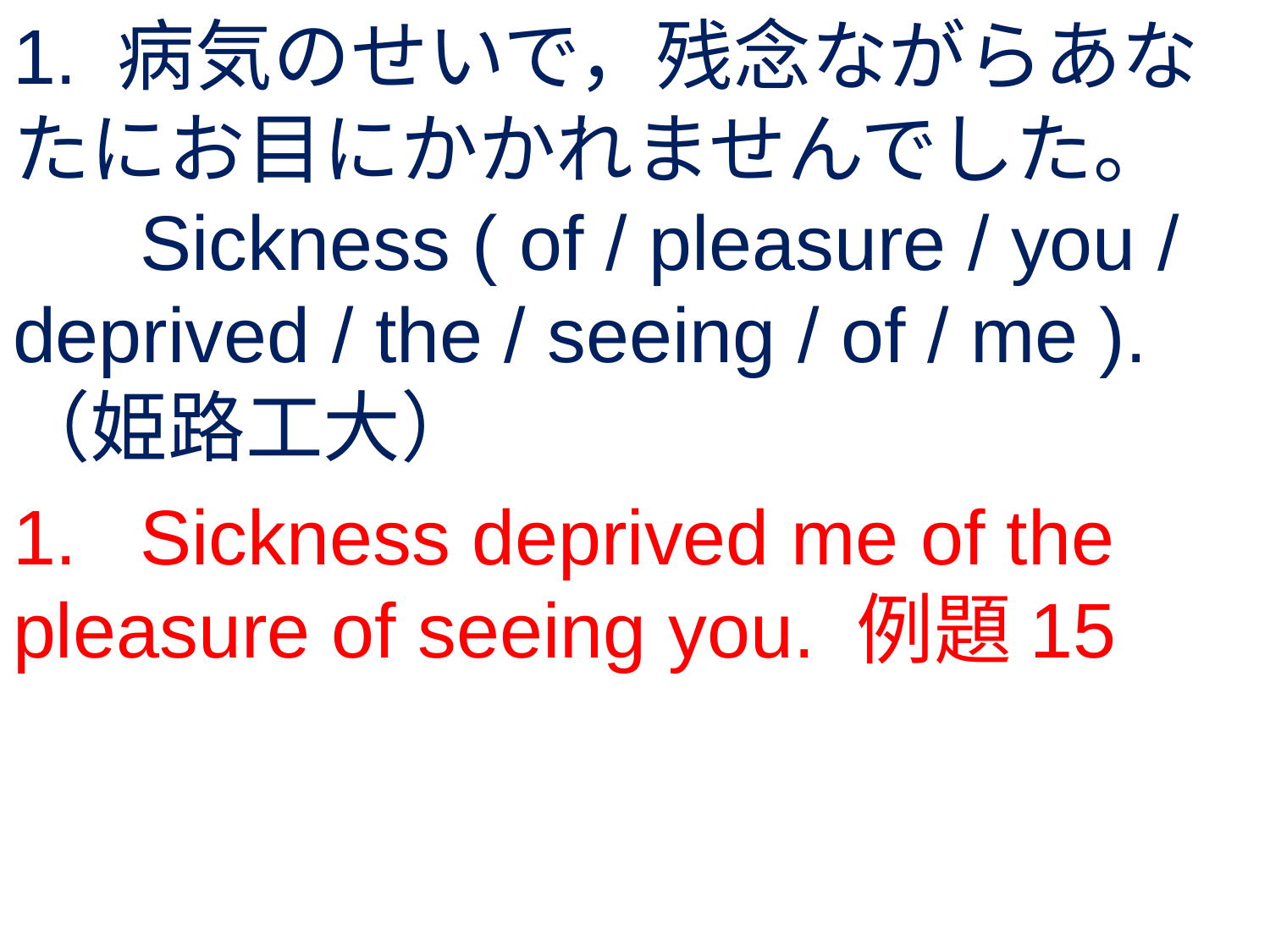

# 1. 病気のせいで，残念ながらあなたにお目にかかれませんでした。	Sickness ( of / pleasure / you / deprived / the / seeing / of / me ).	（姫路工大）
1.	Sickness deprived me of the pleasure of seeing you. 例題15